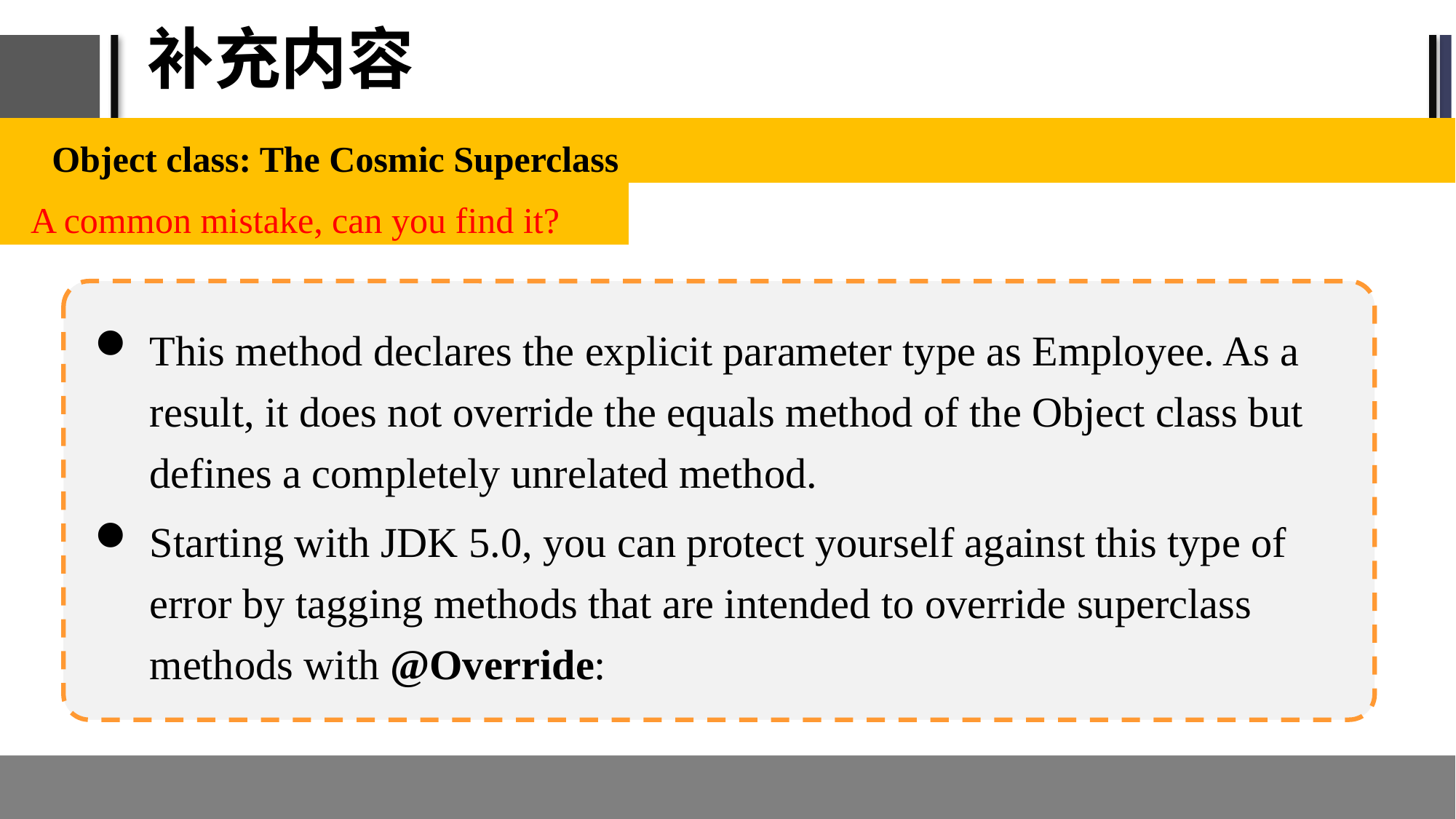

# 补充内容

Object class: The Cosmic Superclass

A common mistake, can you find it?

This method declares the explicit parameter type as Employee. As a result, it does not override the equals method of the Object class but defines a completely unrelated method.
Starting with JDK 5.0, you can protect yourself against this type of error by tagging methods that are intended to override superclass methods with @Override: